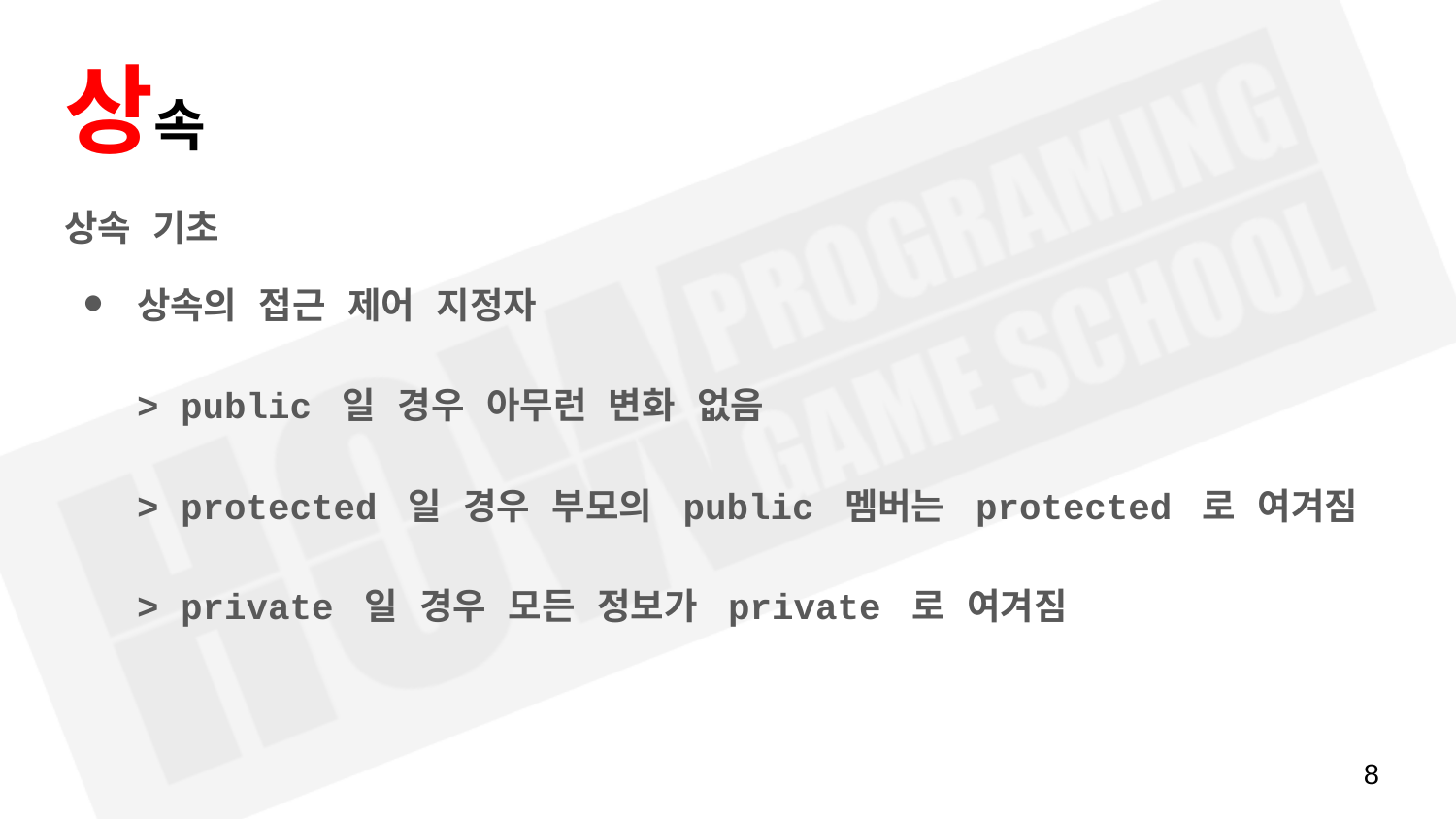

# 상속
상속 기초
상속의 접근 제어 지정자
> public 일 경우 아무런 변화 없음
> protected 일 경우 부모의 public 멤버는 protected 로 여겨짐
> private 일 경우 모든 정보가 private 로 여겨짐
8